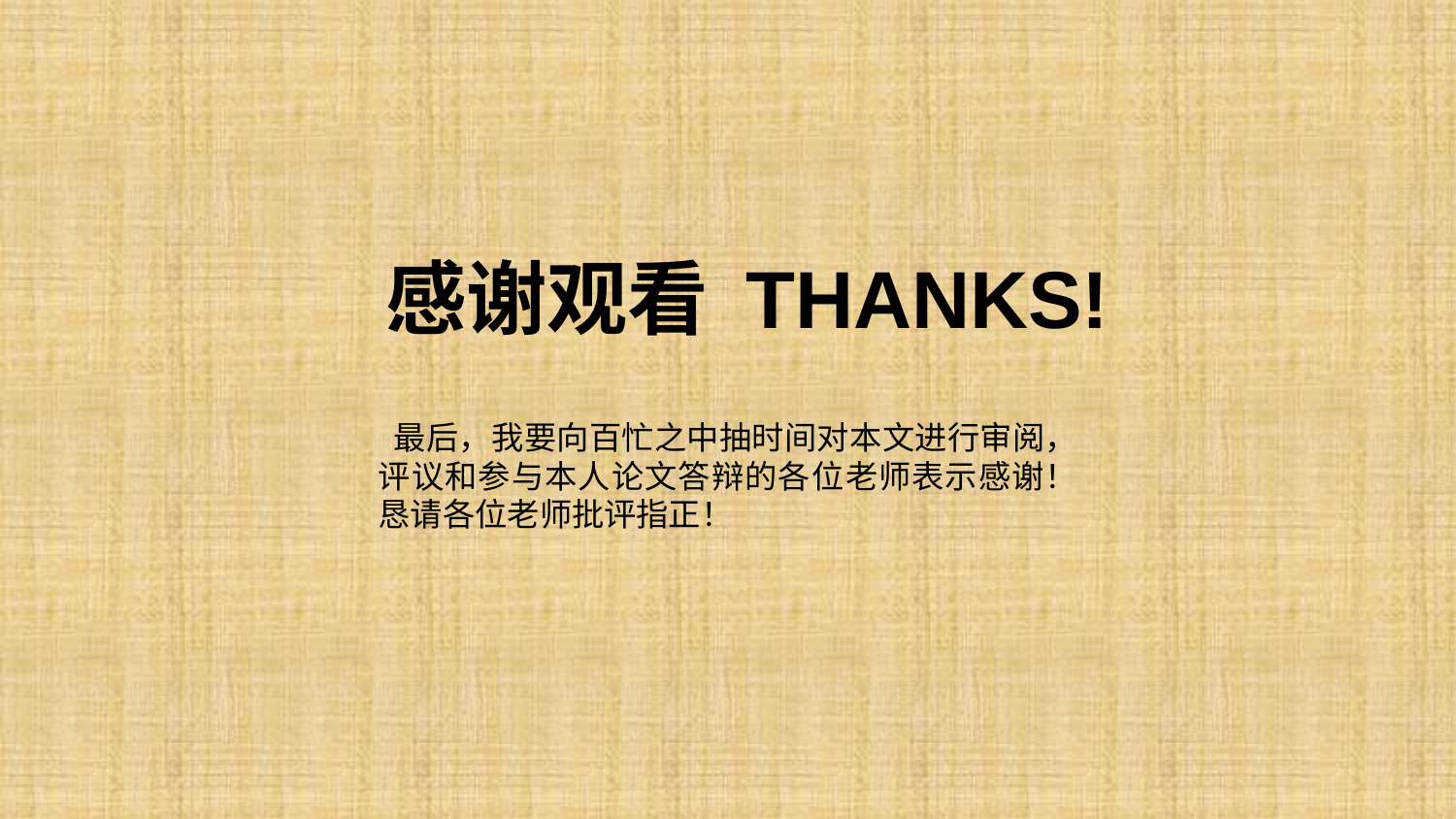

感谢观看 THANKS!
 最后，我要向百忙之中抽时间对本文进行审阅，评议和参与本人论文答辩的各位老师表示感谢！恳请各位老师批评指正！